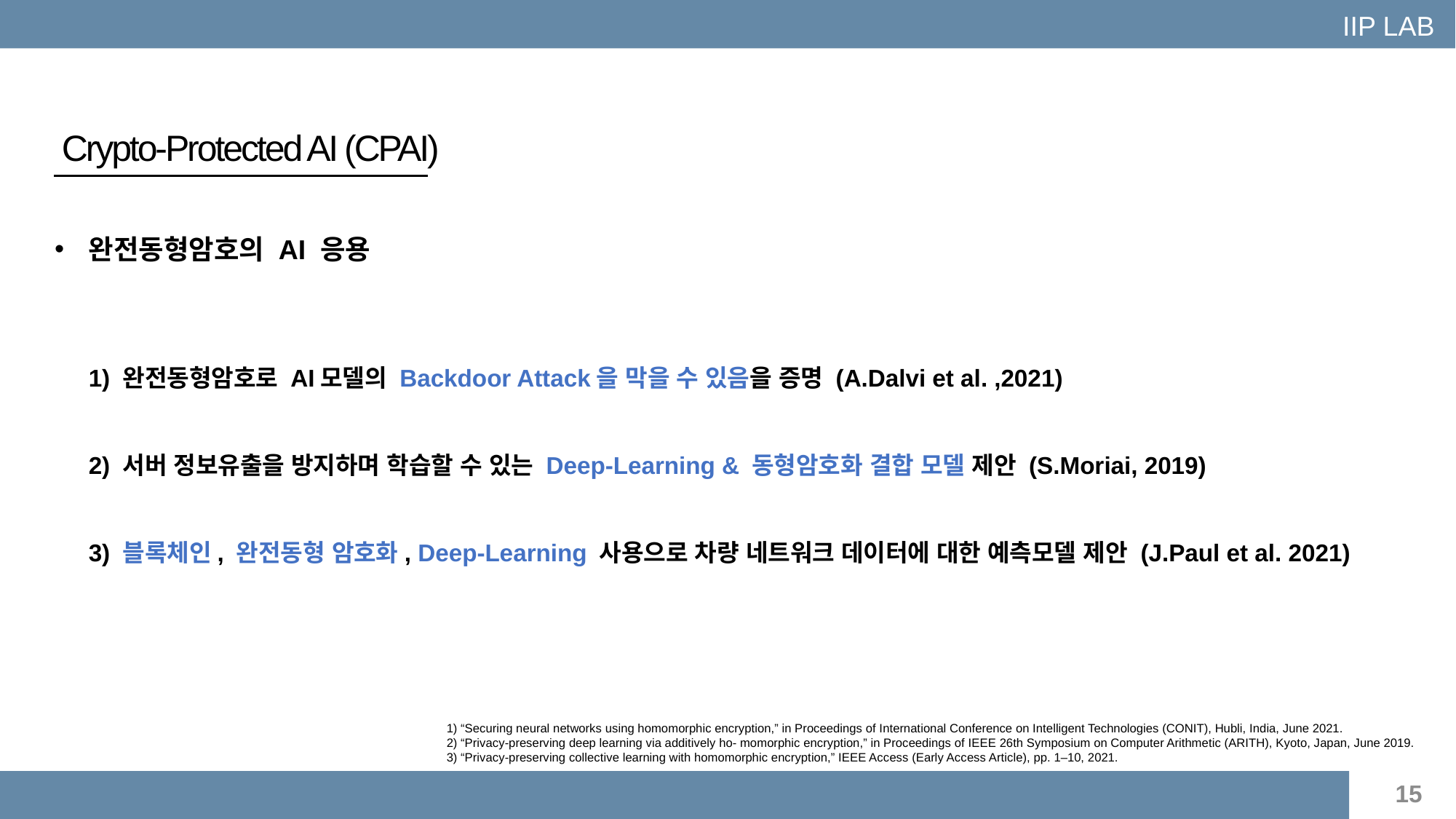

IIP LAB
Crypto-Protected AI (CPAI)
완전동형암호의 AI 응용
1) 완전동형암호로 AI모델의 Backdoor Attack을 막을 수 있음을 증명 (A.Dalvi et al. ,2021)
2) 서버 정보유출을 방지하며 학습할 수 있는 Deep-Learning & 동형암호화 결합 모델 제안 (S.Moriai, 2019)
3) 블록체인, 완전동형 암호화, Deep-Learning 사용으로 차량 네트워크 데이터에 대한 예측모델 제안 (J.Paul et al. 2021)

1) “Securing neural networks using homomorphic encryption,” in Proceedings of International Conference on Intelligent Technologies (CONIT), Hubli, India, June 2021.
2) “Privacy-preserving deep learning via additively ho- momorphic encryption,” in Proceedings of IEEE 26th Symposium on Computer Arithmetic (ARITH), Kyoto, Japan, June 2019.
3) “Privacy-preserving collective learning with homomorphic encryption,” IEEE Access (Early Access Article), pp. 1–10, 2021.

15